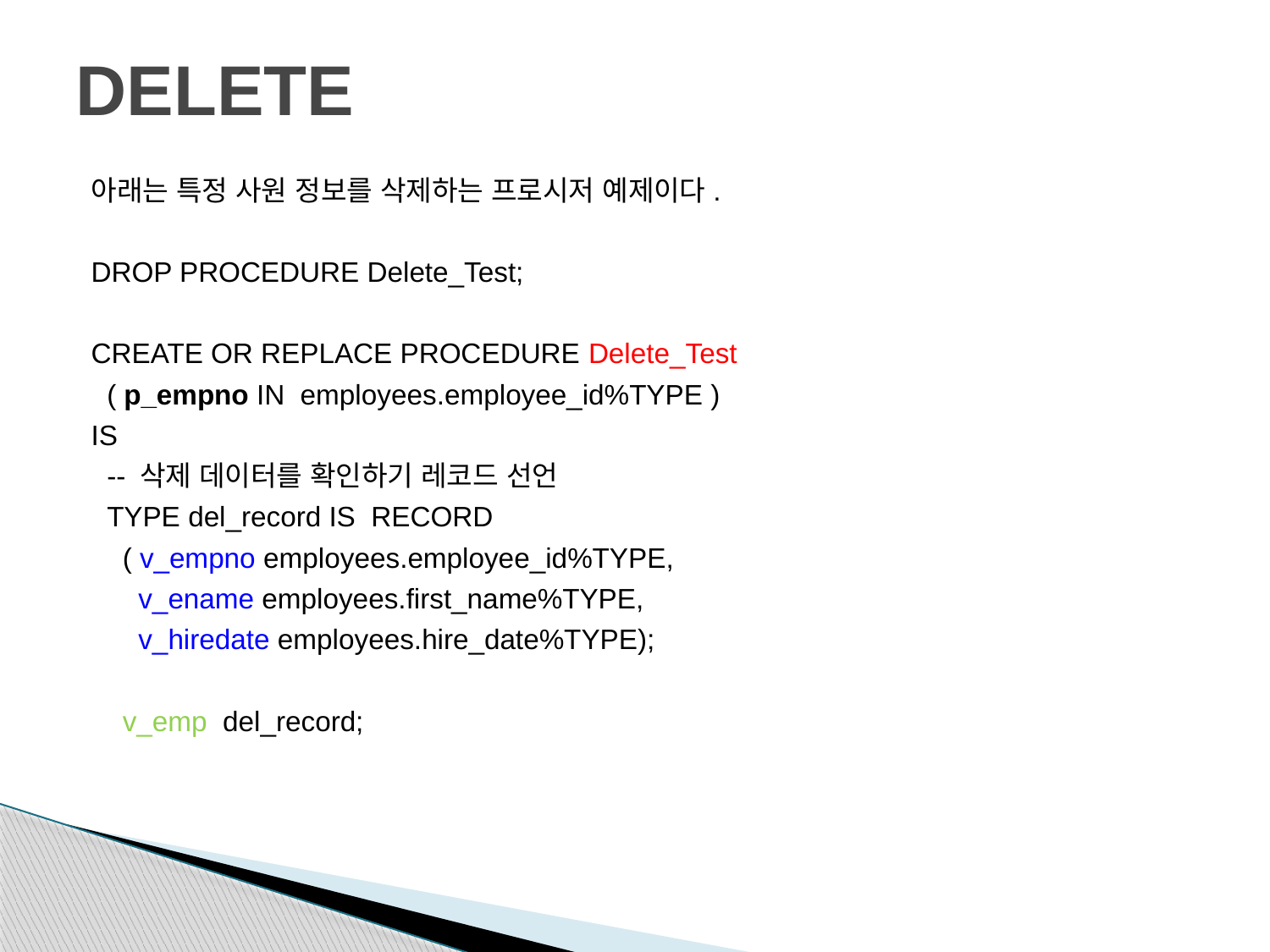

# DELETE
아래는 특정 사원 정보를 삭제하는 프로시저 예제이다.

DROP PROCEDURE Delete_Test;

CREATE OR REPLACE PROCEDURE Delete_Test
  ( p_empno IN  employees.employee_id%TYPE )
IS
  -- 삭제 데이터를 확인하기 레코드 선언
  TYPE del_record IS  RECORD
    ( v_empno employees.employee_id%TYPE,
      v_ename employees.first_name%TYPE,
      v_hiredate employees.hire_date%TYPE);

    v_emp  del_record;